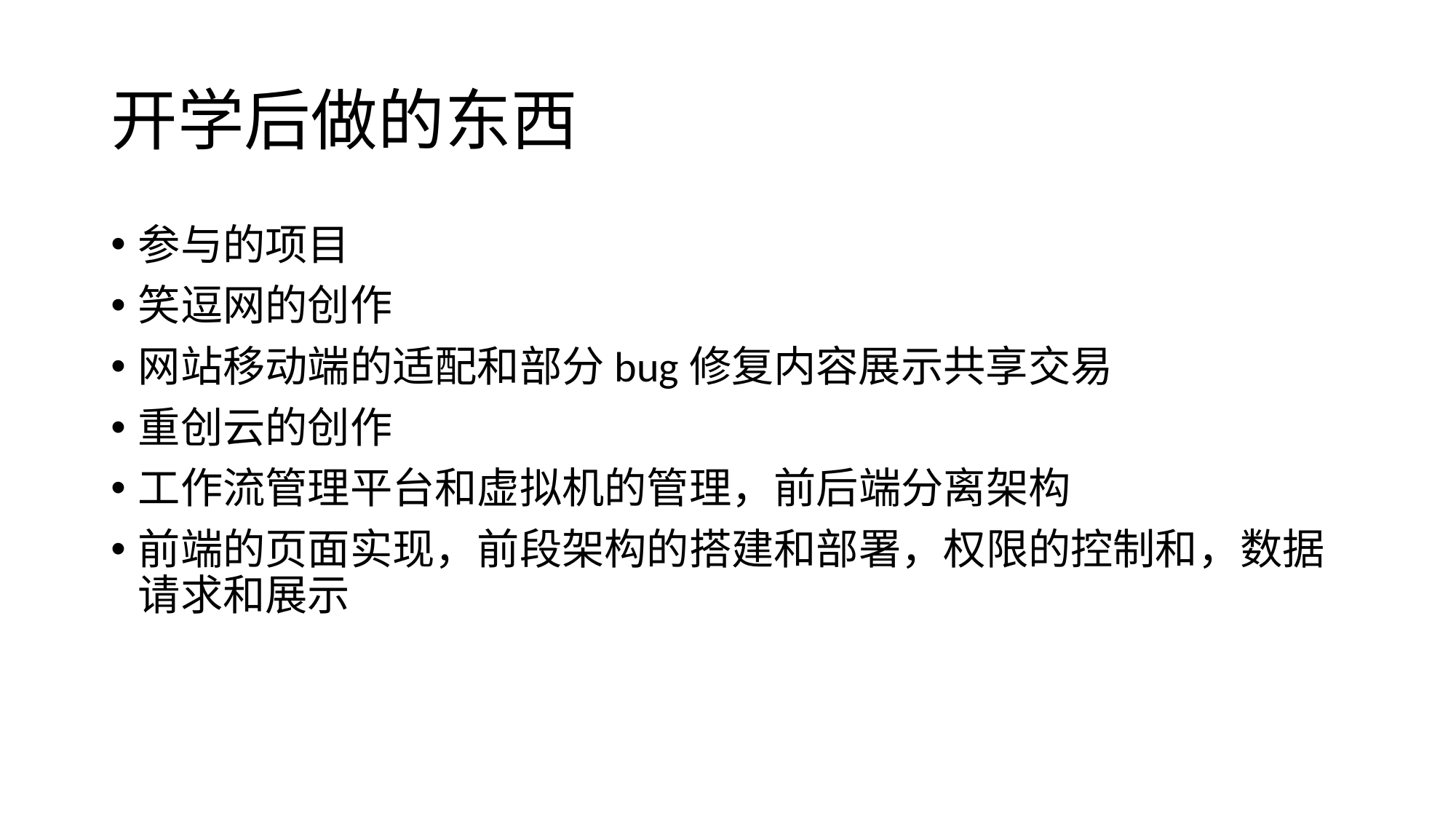

# 开学后做的东西
参与的项目
笑逗网的创作
网站移动端的适配和部分bug修复内容展示共享交易
重创云的创作
工作流管理平台和虚拟机的管理，前后端分离架构
前端的页面实现，前段架构的搭建和部署，权限的控制和，数据请求和展示